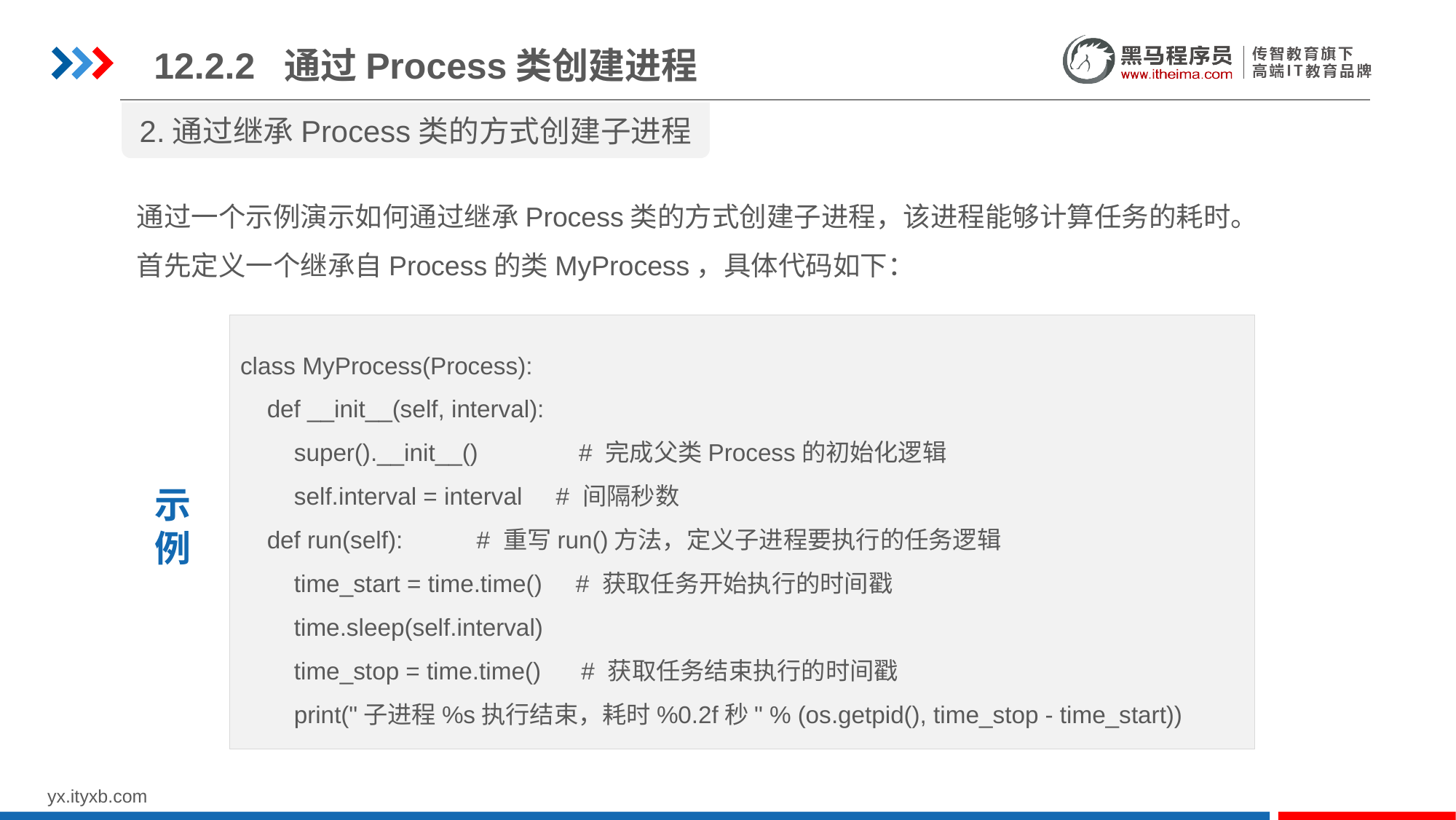

12.2.2  通过Process类创建进程

2.通过继承Process类的方式创建子进程
通过一个示例演示如何通过继承Process类的方式创建子进程，该进程能够计算任务的耗时。首先定义一个继承自Process的类MyProcess，具体代码如下：
class MyProcess(Process):
    def __init__(self, interval):
        super().__init__()               # 完成父类Process的初始化逻辑
        self.interval = interval     # 间隔秒数
    def run(self):           # 重写run()方法，定义子进程要执行的任务逻辑
        time_start = time.time()     # 获取任务开始执行的时间戳
        time.sleep(self.interval)
        time_stop = time.time()      # 获取任务结束执行的时间戳
        print("子进程%s执行结束，耗时%0.2f秒" % (os.getpid(), time_stop - time_start))
示
例